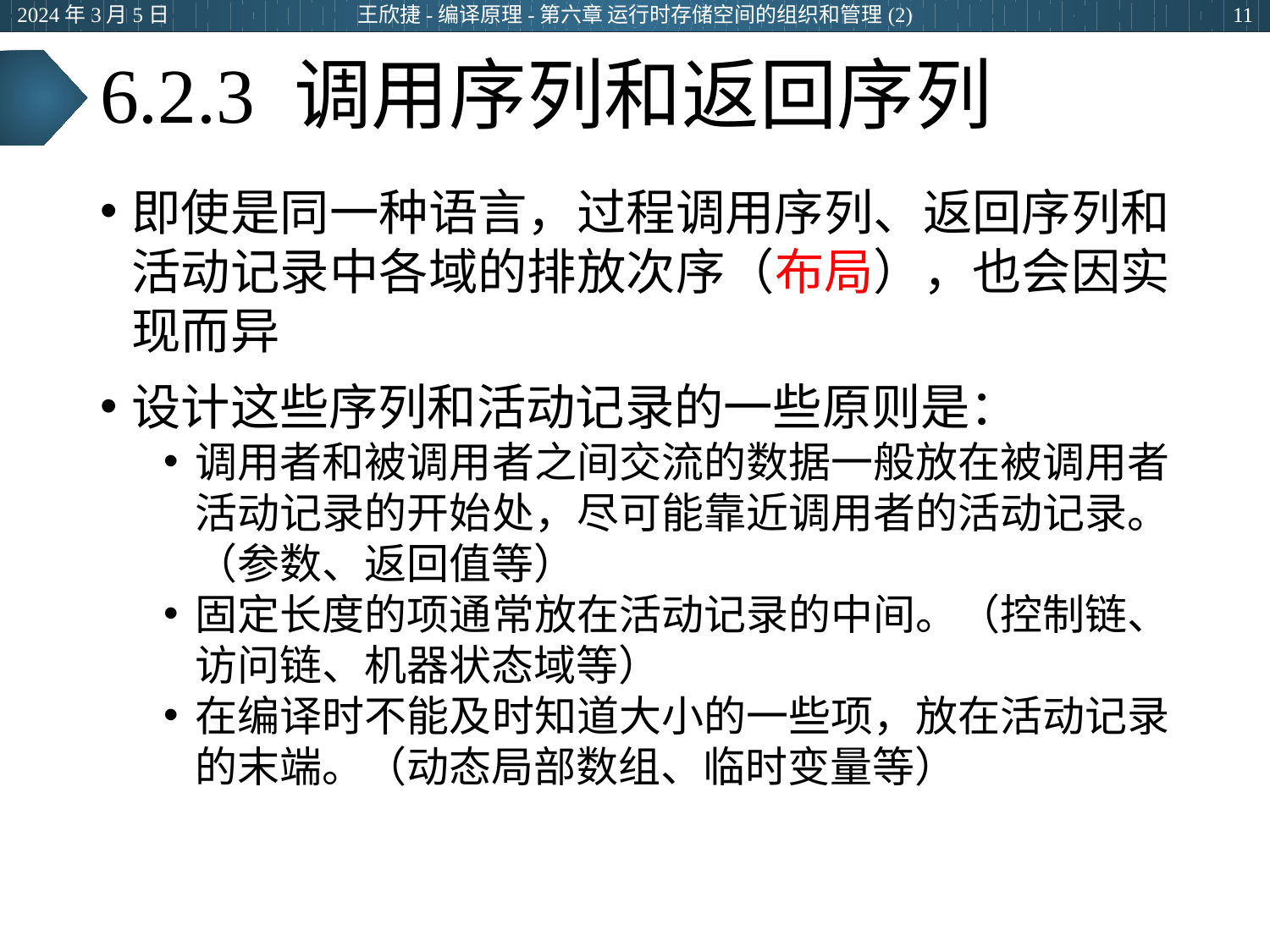

王欣捷-编译原理-第六章 运行时存储空间的组织和管理(2)
2024年3月5日
11
# 6.2.3 调用序列和返回序列
即使是同一种语言，过程调用序列、返回序列和活动记录中各域的排放次序（布局），也会因实现而异
设计这些序列和活动记录的一些原则是：
调用者和被调用者之间交流的数据一般放在被调用者活动记录的开始处，尽可能靠近调用者的活动记录。（参数、返回值等）
固定长度的项通常放在活动记录的中间。（控制链、访问链、机器状态域等）
在编译时不能及时知道大小的一些项，放在活动记录的末端。（动态局部数组、临时变量等）